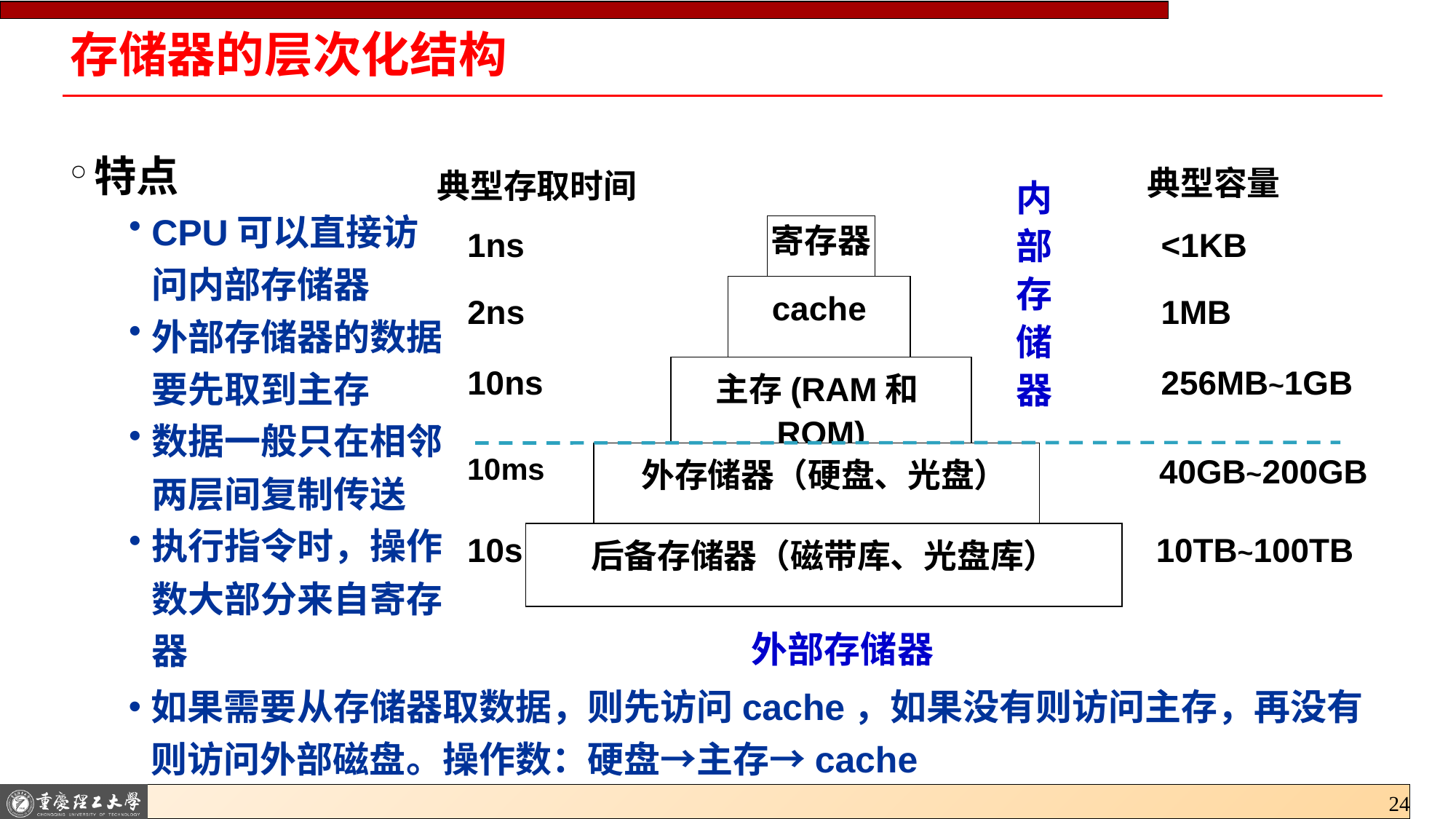

# 存储器的层次化结构
特点
CPU可以直接访问内部存储器
外部存储器的数据要先取到主存
数据一般只在相邻两层间复制传送
执行指令时，操作数大部分来自寄存器
典型容量
典型存取时间
内部存储器
寄存器
1ns
<1KB
cache
2ns
1MB
主存(RAM和ROM)
10ns
256MB~1GB

 外存储器（硬盘、光盘）
10ms
40GB~200GB
后备存储器（磁带库、光盘库）
10s
10TB~100TB
外部存储器
如果需要从存储器取数据，则先访问cache，如果没有则访问主存，再没有则访问外部磁盘。操作数：硬盘→主存→cache